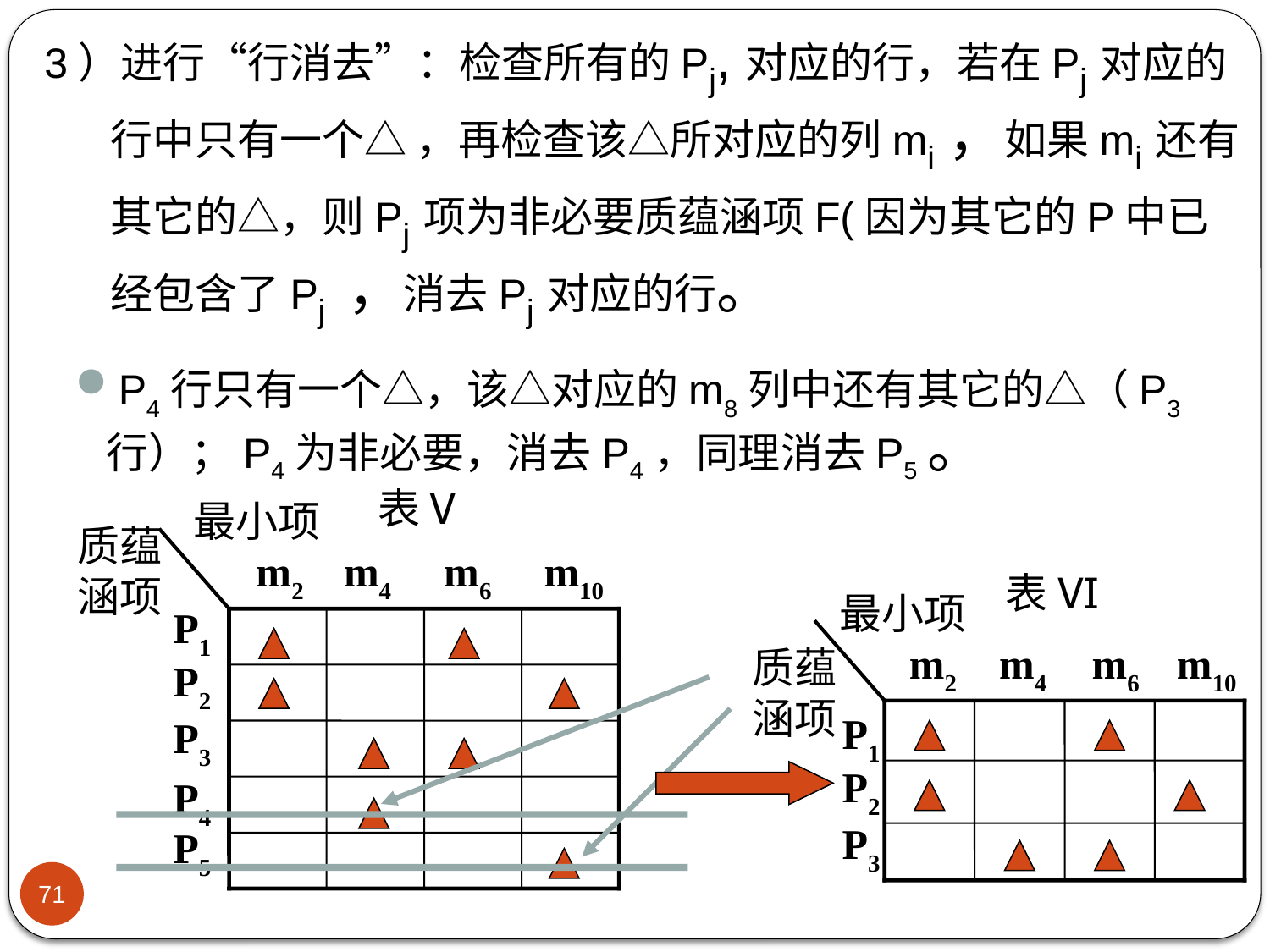

3）进行“行消去”：检查所有的Pj,对应的行，若在Pj对应的行中只有一个△ ，再检查该△所对应的列mi，如果mi还有其它的△，则Pj项为非必要质蕴涵项F(因为其它的P中已经包含了Pj ，消去Pj对应的行。
P4行只有一个△，该△对应的m8列中还有其它的△（P3行）；P4为非必要，消去P4，同理消去P5。
表V
最小项
质蕴
涵项

m2
m4
m6
m10
P1
P2
P3
P4
P5

表VI
最小项
质蕴
涵项

m2
m4
m6
m10
P1
P2
P3

71